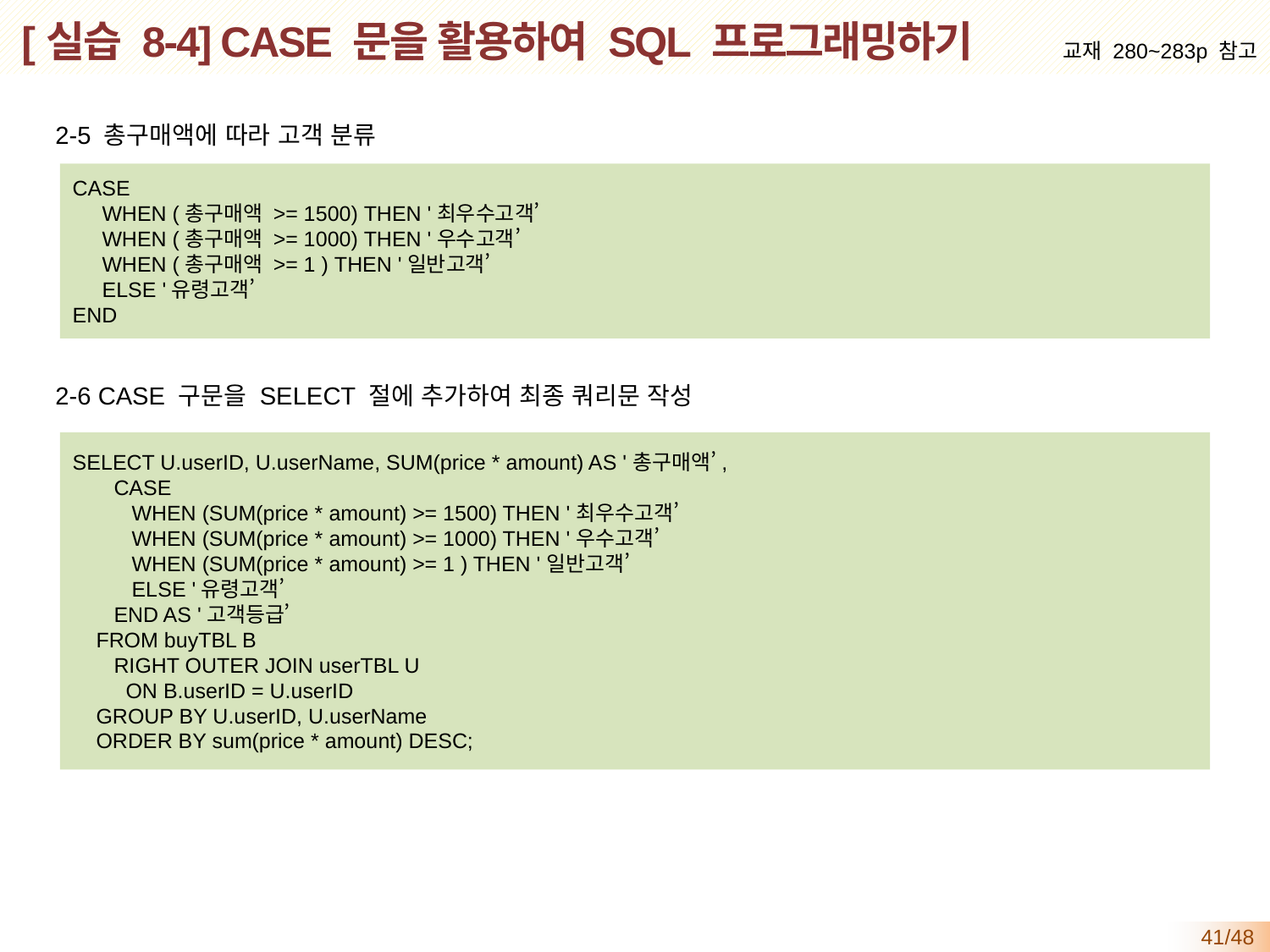

# [실습 8-4] CASE 문을 활용하여 SQL 프로그래밍하기
교재 280~283p 참고
   2-5 총구매액에 따라 고객 분류

   2-6 CASE 구문을 SELECT 절에 추가하여 최종 쿼리문 작성
CASE
     WHEN (총구매액 >= 1500) THEN '최우수고객’
     WHEN (총구매액 >= 1000) THEN '우수고객’
     WHEN (총구매액 >= 1 ) THEN '일반고객’
     ELSE '유령고객’
END
SELECT U.userID, U.userName, SUM(price * amount) AS '총구매액’,
       CASE
          WHEN (SUM(price * amount) >= 1500) THEN '최우수고객’
          WHEN (SUM(price * amount) >= 1000) THEN '우수고객’
          WHEN (SUM(price * amount) >= 1 ) THEN '일반고객’
          ELSE '유령고객’
       END AS '고객등급’
    FROM buyTBL B
       RIGHT OUTER JOIN userTBL U
         ON B.userID = U.userID
    GROUP BY U.userID, U.userName
    ORDER BY sum(price * amount) DESC;